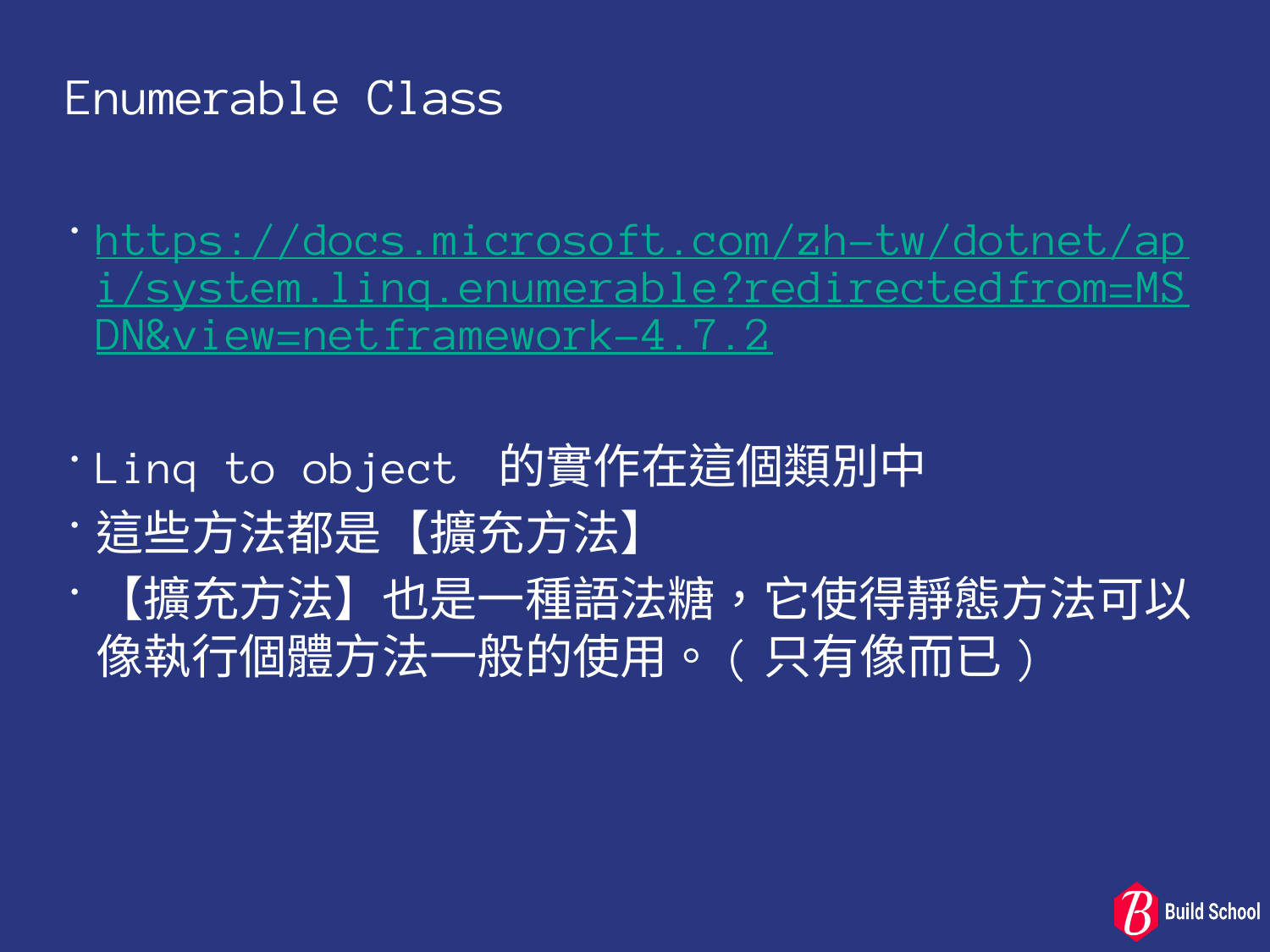

# Enumerable Class
https://docs.microsoft.com/zh-tw/dotnet/api/system.linq.enumerable?redirectedfrom=MSDN&view=netframework-4.7.2

Linq to object 的實作在這個類別中
這些方法都是【擴充方法】
【擴充方法】也是一種語法糖，它使得靜態方法可以像執行個體方法一般的使用。(只有像而已)